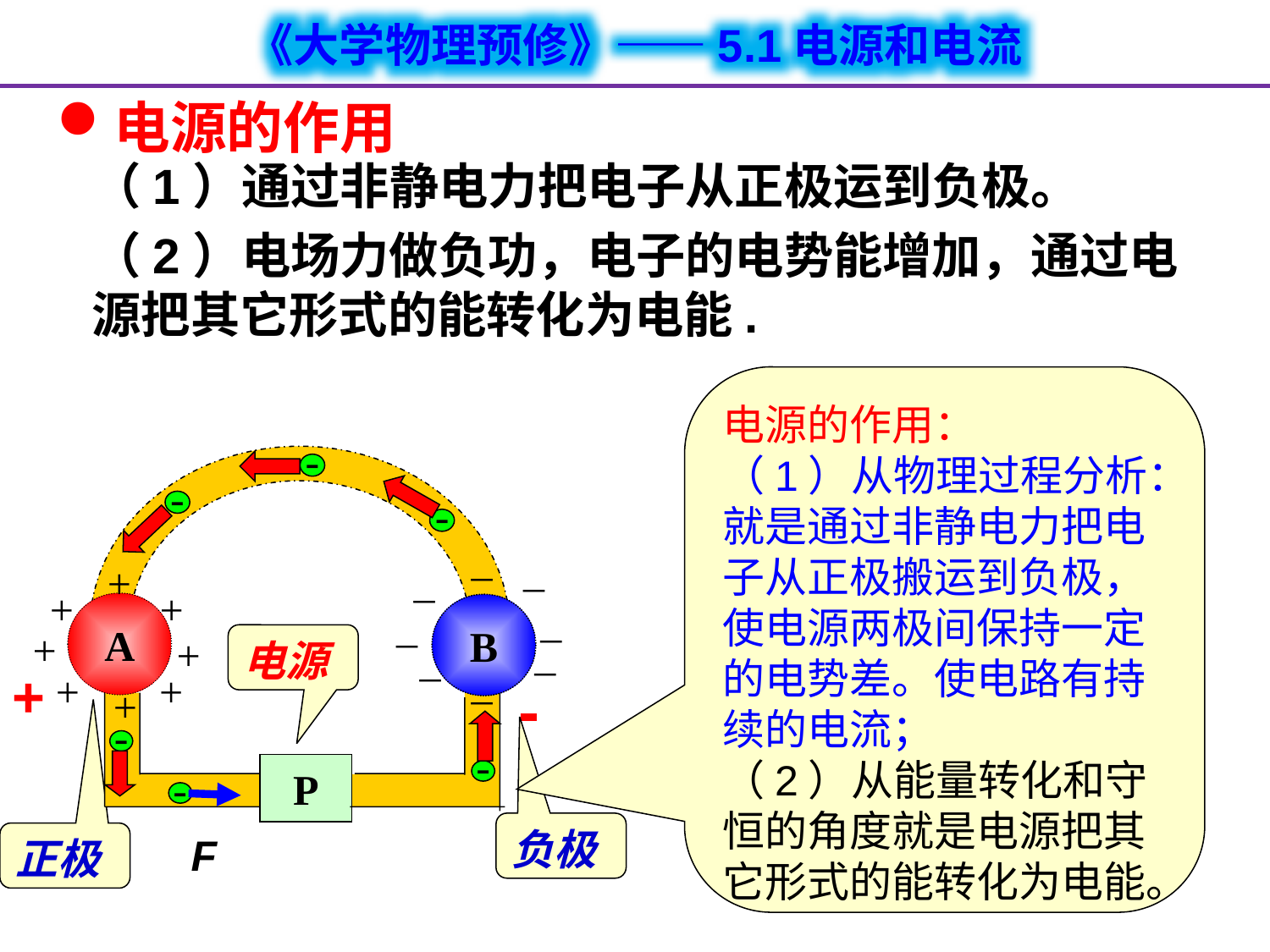

电源的作用
（1）通过非静电力把电子从正极运到负极。
（2）电场力做负功，电子的电势能增加，通过电源把其它形式的能转化为电能.
电源的作用：
（1）从物理过程分析：就是通过非静电力把电子从正极搬运到负极，使电源两极间保持一定的电势差。使电路有持续的电流；
（2）从能量转化和守恒的角度就是电源把其它形式的能转化为电能。

-
-
-
_
_
_
_
_
B
_
_
_
+
+
+
A
+
+
+
+
+

-
P
-

-

电源
+
-

负极
正极
F